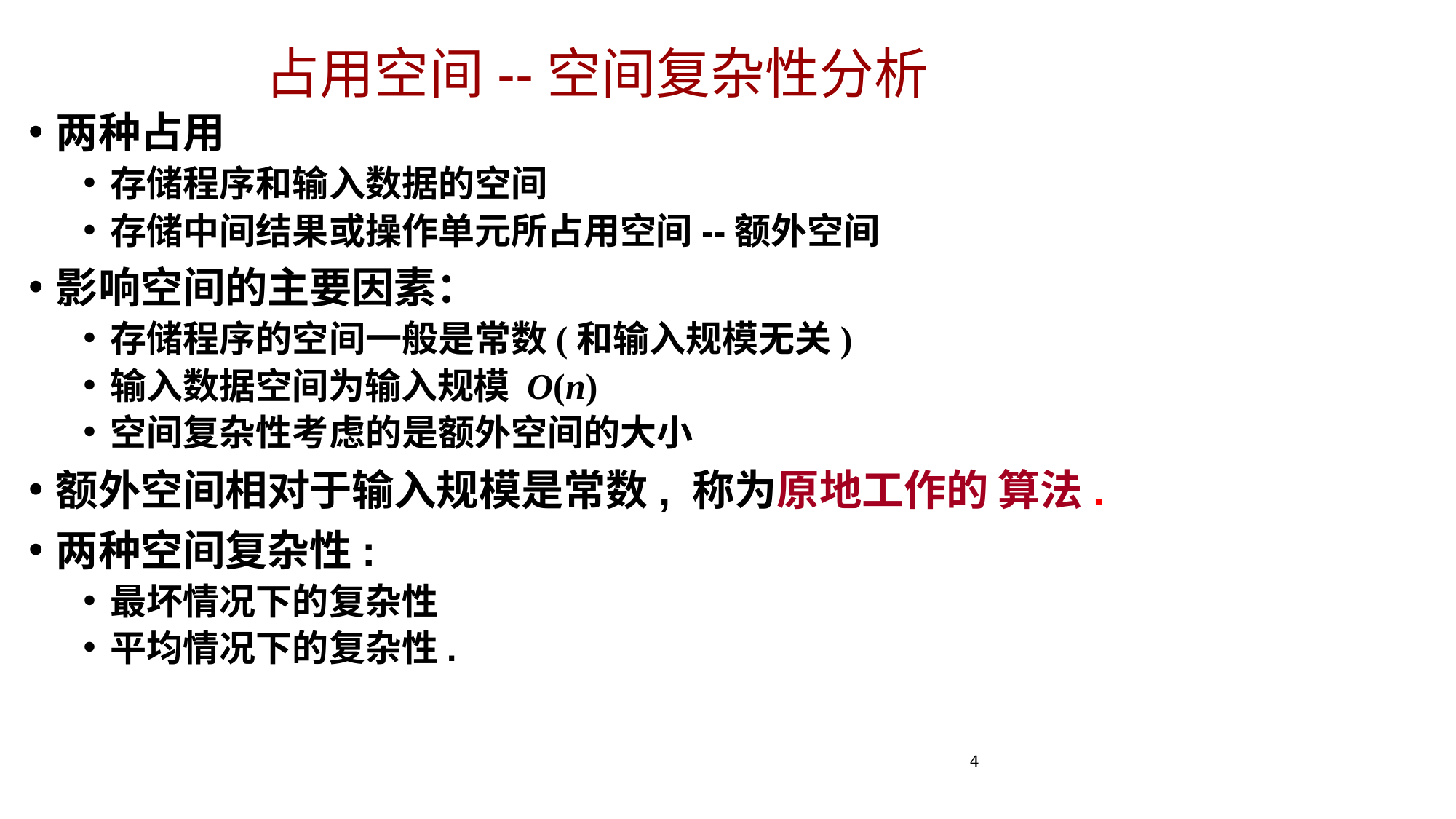

# 占用空间--空间复杂性分析
两种占用
存储程序和输入数据的空间
存储中间结果或操作单元所占用空间--额外空间
影响空间的主要因素：
存储程序的空间一般是常数(和输入规模无关)
输入数据空间为输入规模 O(n)
空间复杂性考虑的是额外空间的大小
额外空间相对于输入规模是常数, 称为原地工作的 算法.
两种空间复杂性:
最坏情况下的复杂性
平均情况下的复杂性.
4